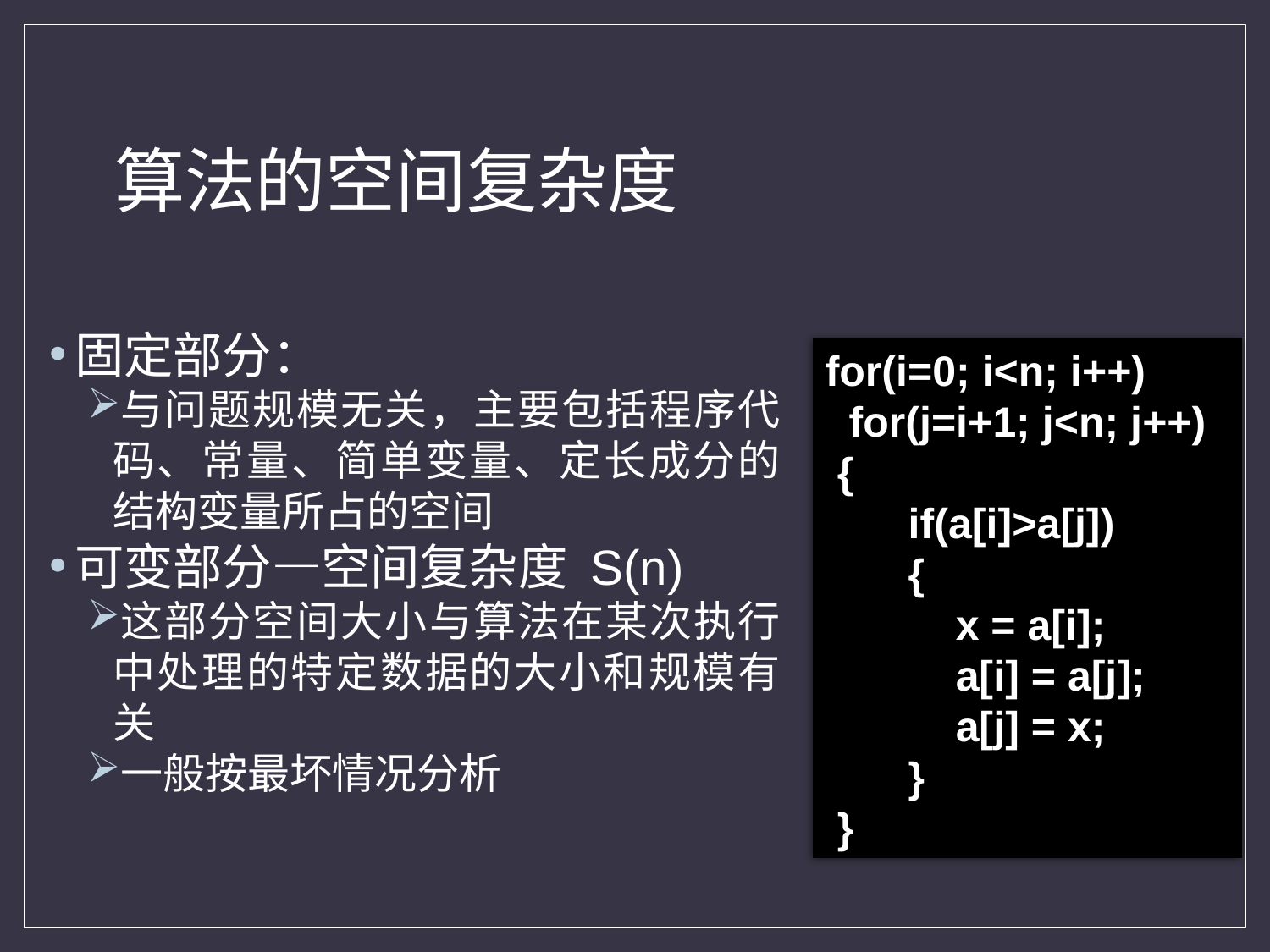

# 算法的空间复杂度
固定部分：
与问题规模无关，主要包括程序代码、常量、简单变量、定长成分的结构变量所占的空间
可变部分—空间复杂度 S(n)
这部分空间大小与算法在某次执行中处理的特定数据的大小和规模有关
一般按最坏情况分析
for(i=0; i<n; i++)
  for(j=i+1; j<n; j++)
 {
       if(a[i]>a[j])
       {
           x = a[i];
           a[i] = a[j];
           a[j] = x;
       }
 }